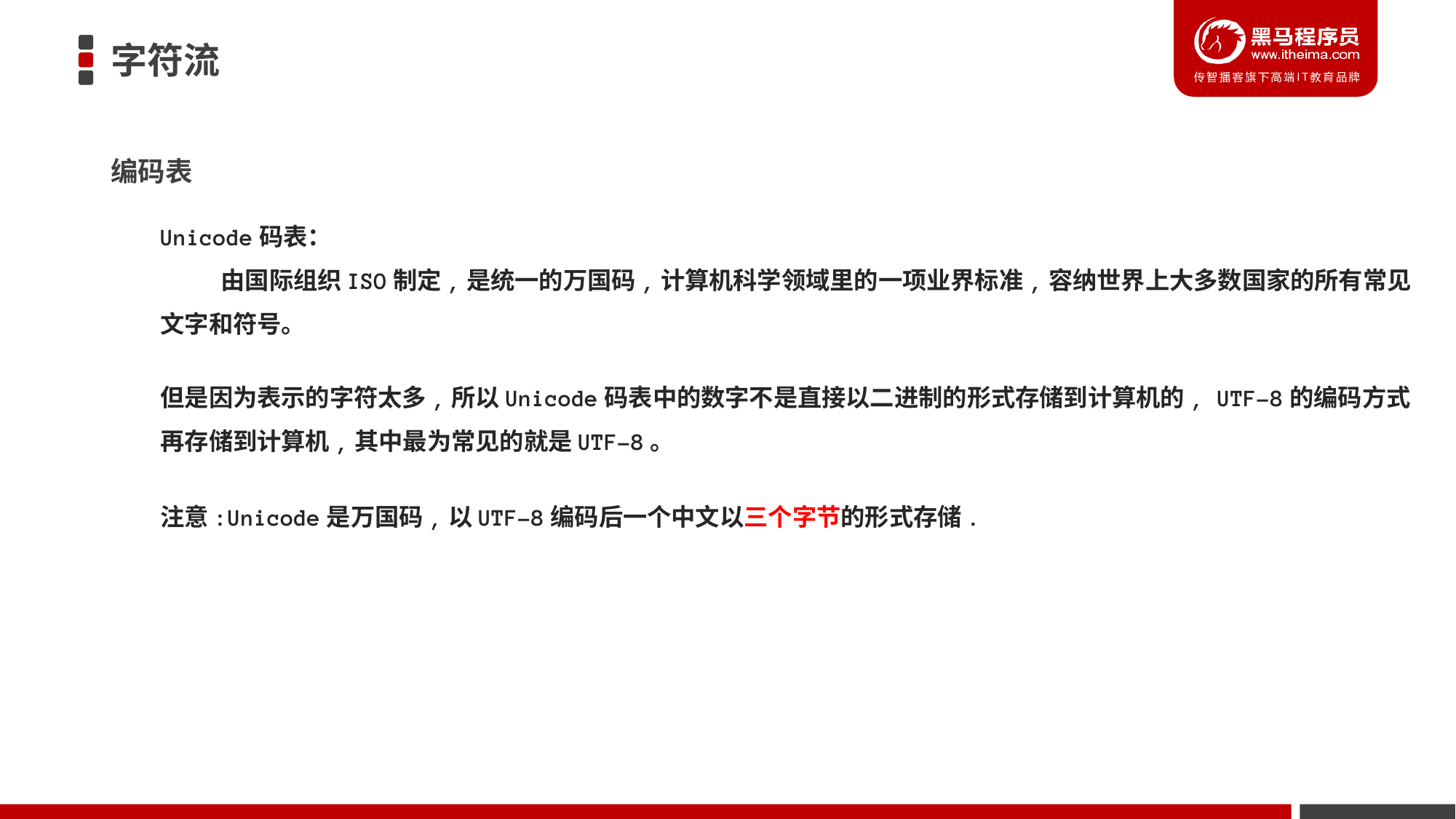

# 字符流
编码表
Unicode码表：
          由国际组织ISO制定,是统一的万国码,计算机科学领域里的一项业界标准,容纳世界上大多数国家的所有常见文字和符号。
但是因为表示的字符太多,所以Unicode码表中的数字不是直接以二进制的形式存储到计算机的, UTF-8的编码方式再存储到计算机,其中最为常见的就是UTF-8。
注意:Unicode是万国码,以UTF-8编码后一个中文以三个字节的形式存储.